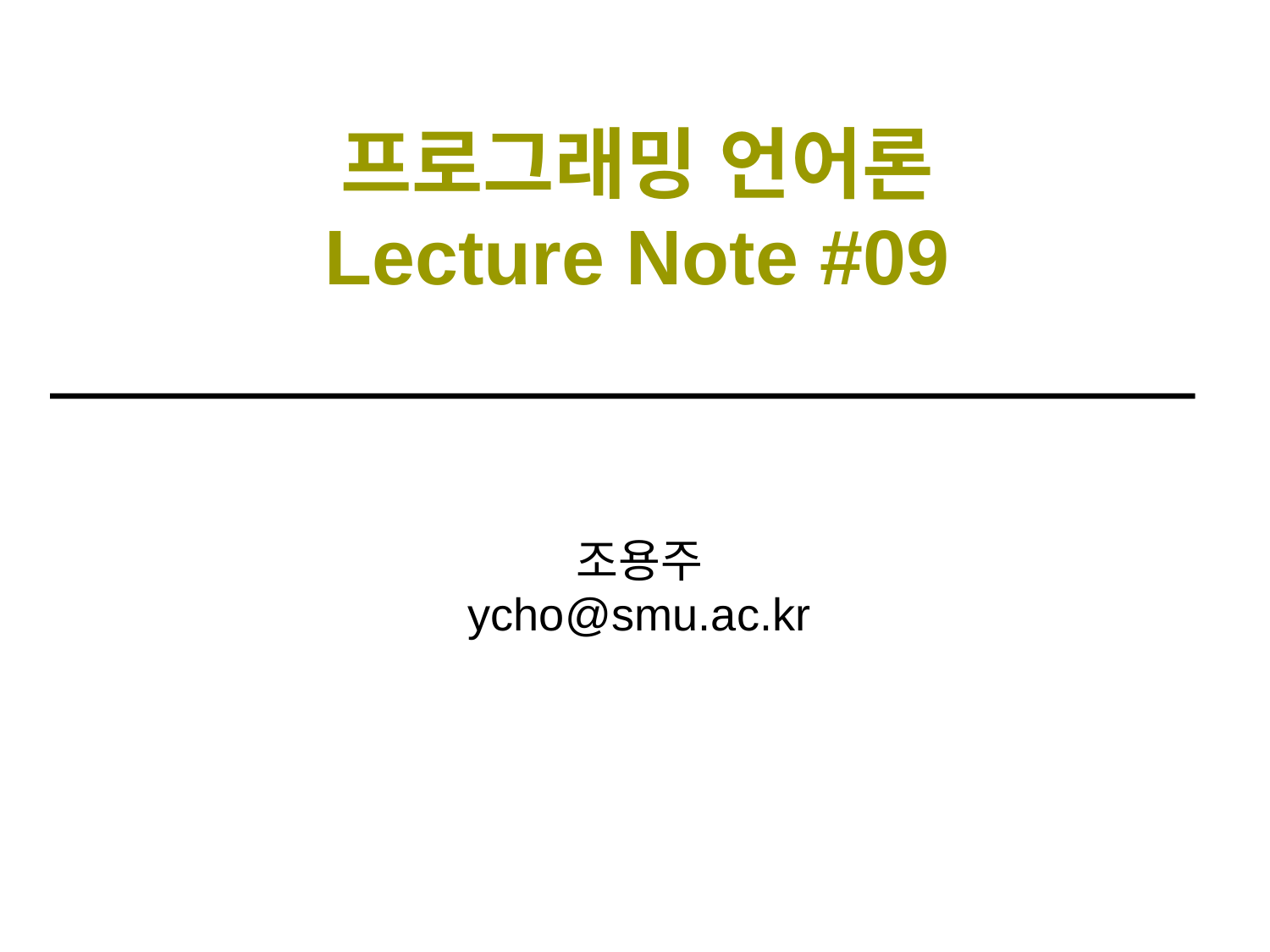

프로그래밍 언어론
Lecture Note #09

조용주
ycho@smu.ac.kr